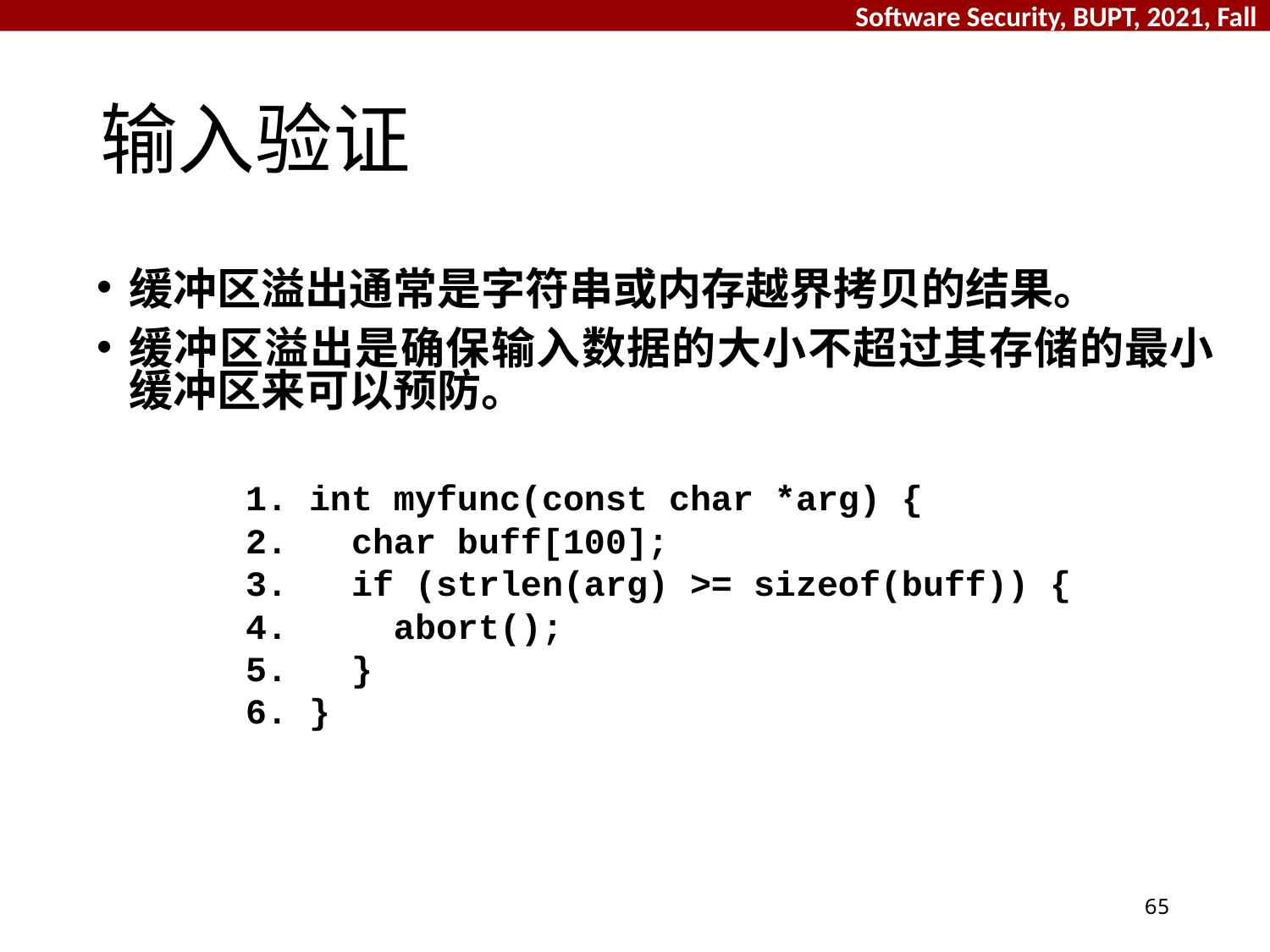

# 输入验证
缓冲区溢出通常是字符串或内存越界拷贝的结果。
缓冲区溢出是确保输入数据的大小不超过其存储的最小缓冲区来可以预防。

 1. int myfunc(const char *arg) {
 2.   char buff[100];
 3.   if (strlen(arg) >= sizeof(buff)) {
 4.     abort();
 5.   }
 6. }
65